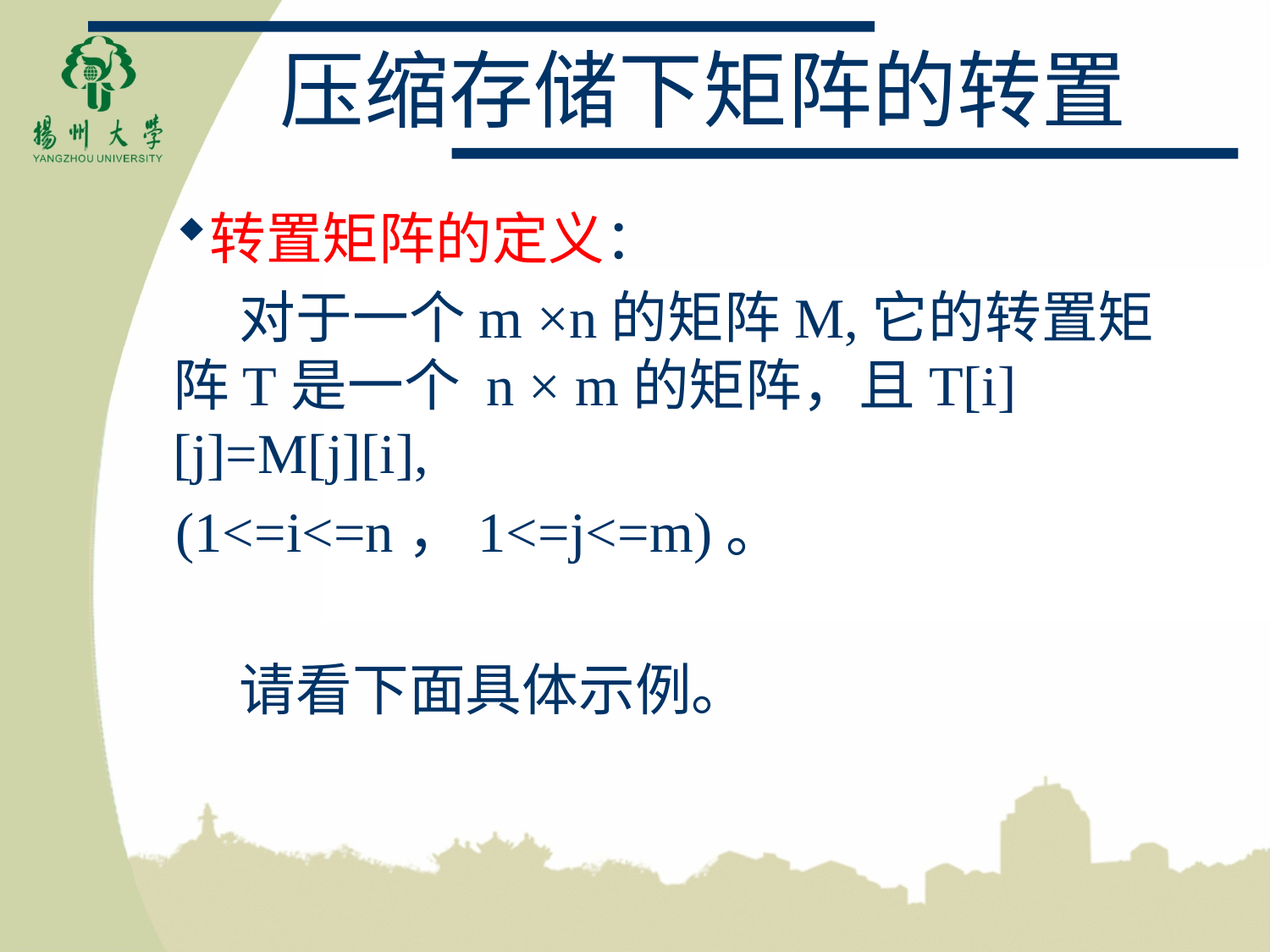

# 压缩存储下矩阵的转置
转置矩阵的定义：
    对于一个m ×n的矩阵M,它的转置矩阵T是一个 n × m的矩阵，且T[i][j]=M[j][i],
(1<=i<=n，1<=j<=m)。

    请看下面具体示例。